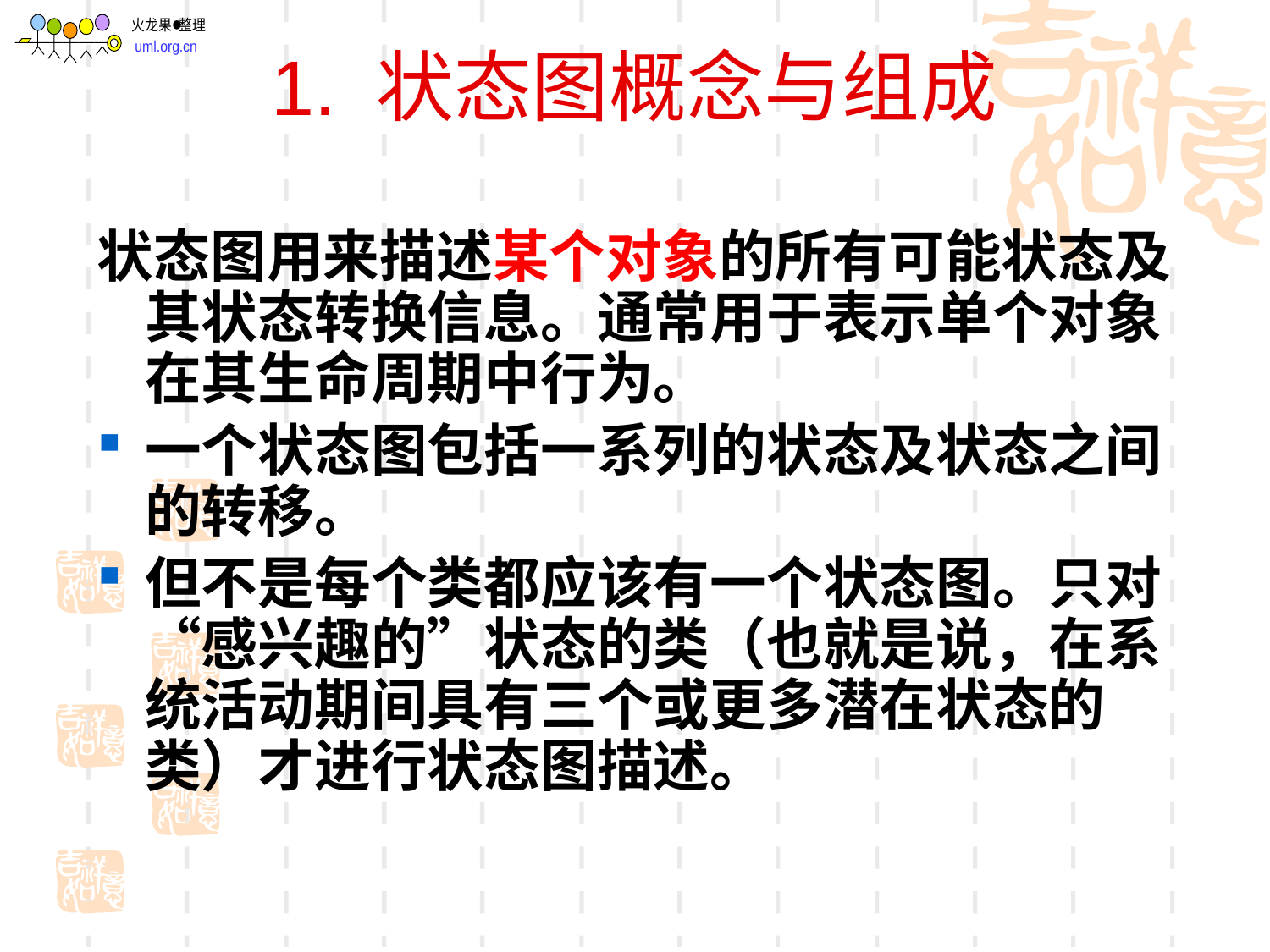

# 1. 状态图概念与组成
状态图用来描述某个对象的所有可能状态及其状态转换信息。通常用于表示单个对象在其生命周期中行为。
一个状态图包括一系列的状态及状态之间的转移。
但不是每个类都应该有一个状态图。只对“感兴趣的”状态的类（也就是说，在系统活动期间具有三个或更多潜在状态的类）才进行状态图描述。